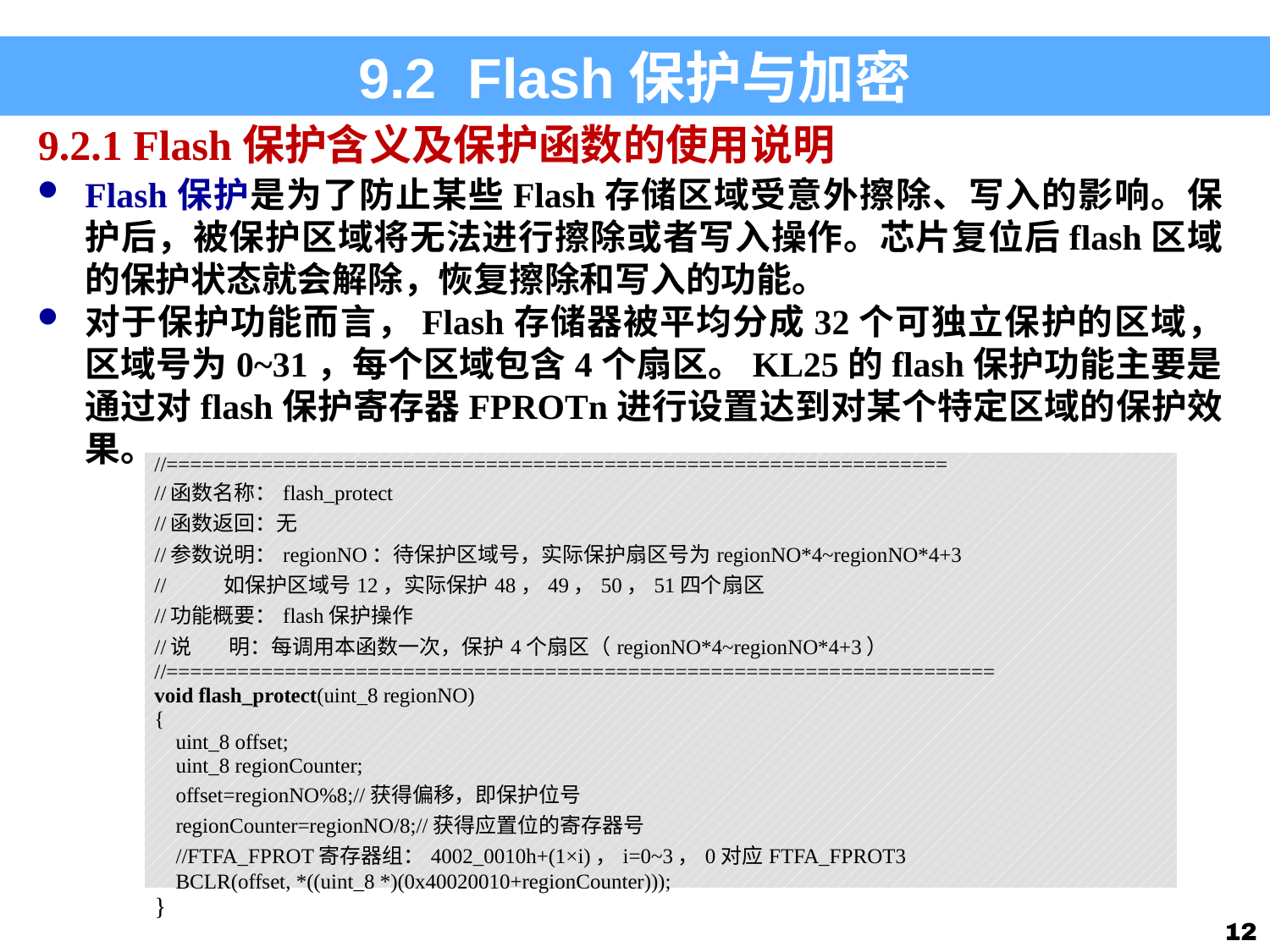

9.2  Flash保护与加密
9.2.1 Flash保护含义及保护函数的使用说明
Flash保护是为了防止某些Flash存储区域受意外擦除、写入的影响。保护后，被保护区域将无法进行擦除或者写入操作。芯片复位后flash区域的保护状态就会解除，恢复擦除和写入的功能。
对于保护功能而言，Flash存储器被平均分成32个可独立保护的区域，区域号为0~31，每个区域包含4个扇区。KL25的flash保护功能主要是通过对flash保护寄存器FPROTn进行设置达到对某个特定区域的保护效果。
| //================================================================== //函数名称：flash\_protect //函数返回：无 //参数说明：regionNO：待保护区域号，实际保护扇区号为regionNO\*4~regionNO\*4+3 // 如保护区域号12，实际保护48，49，50，51四个扇区 //功能概要：flash保护操作 //说 明：每调用本函数一次，保护4个扇区（regionNO\*4~regionNO\*4+3） //====================================================================== void flash\_protect(uint\_8 regionNO) { uint\_8 offset; uint\_8 regionCounter; offset=regionNO%8;//获得偏移，即保护位号 regionCounter=regionNO/8;//获得应置位的寄存器号 //FTFA\_FPROT寄存器组：4002\_0010h+(1×i)，i=0~3，0对应FTFA\_FPROT3 BCLR(offset, \*((uint\_8 \*)(0x40020010+regionCounter))); } |
| --- |
12